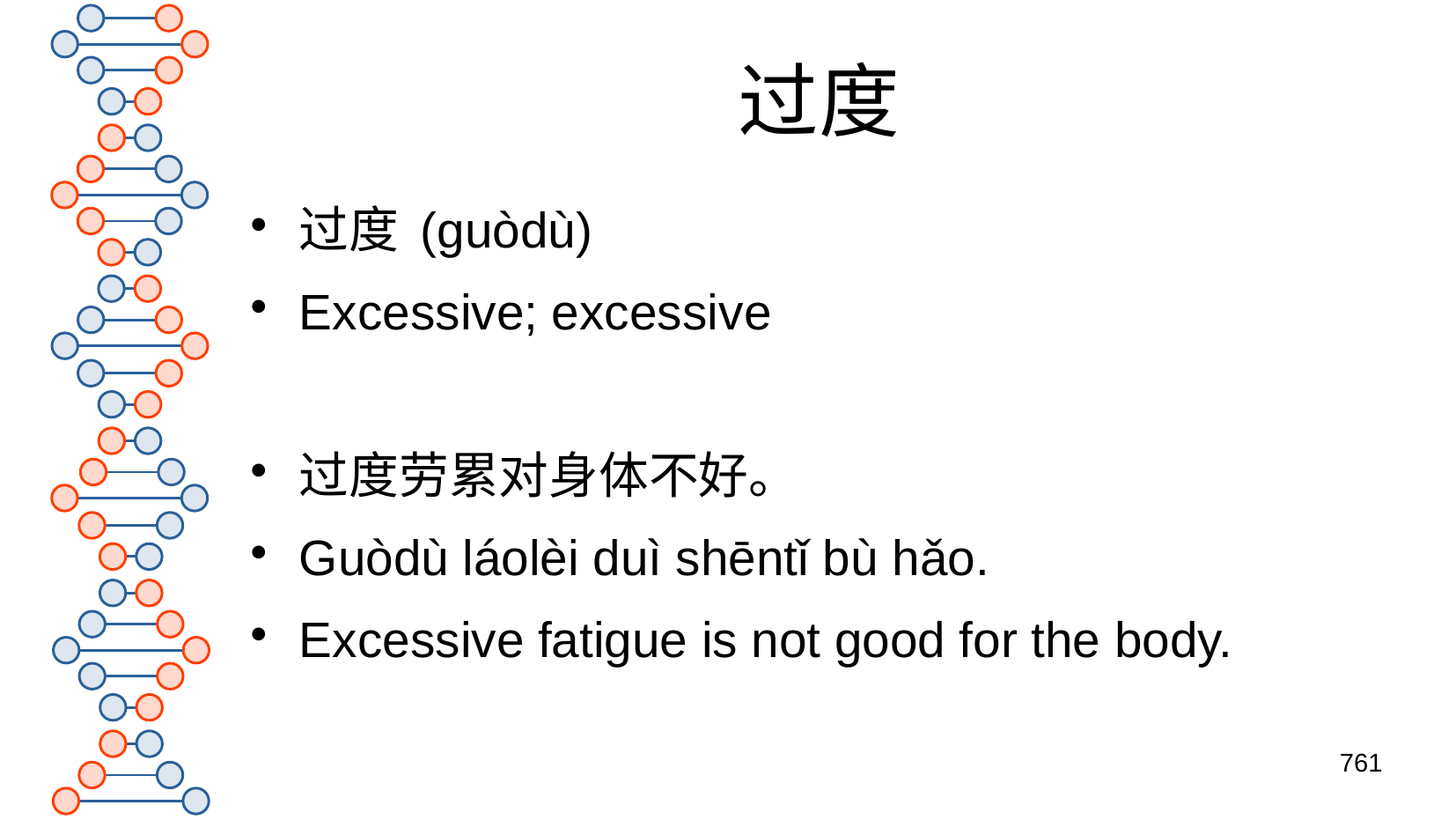

# 过度
过度 (guòdù)
Excessive; excessive

过度劳累对身体不好。
Guòdù láolèi duì shēntǐ bù hǎo.
Excessive fatigue is not good for the body.

761